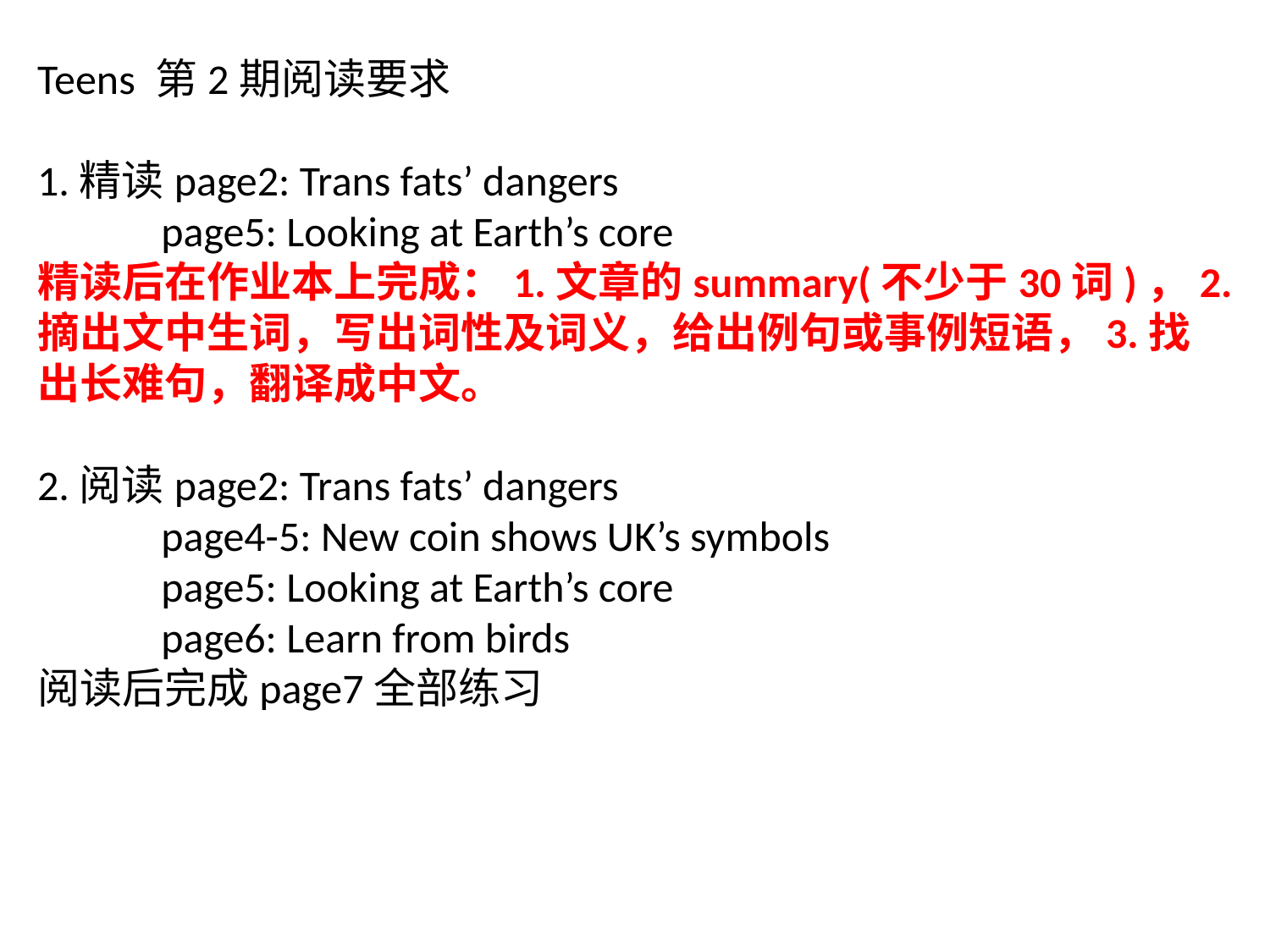

Teens 第2期阅读要求

1.精读page2: Trans fats’ dangers
             page5: Looking at Earth’s core
精读后在作业本上完成：1.文章的summary(不少于30词)，2.摘出文中生词，写出词性及词义，给出例句或事例短语，3.找出长难句，翻译成中文。

2.阅读page2: Trans fats’ dangers
             page4-5: New coin shows UK’s symbols
             page5: Looking at Earth’s core
             page6: Learn from birds
阅读后完成page7全部练习